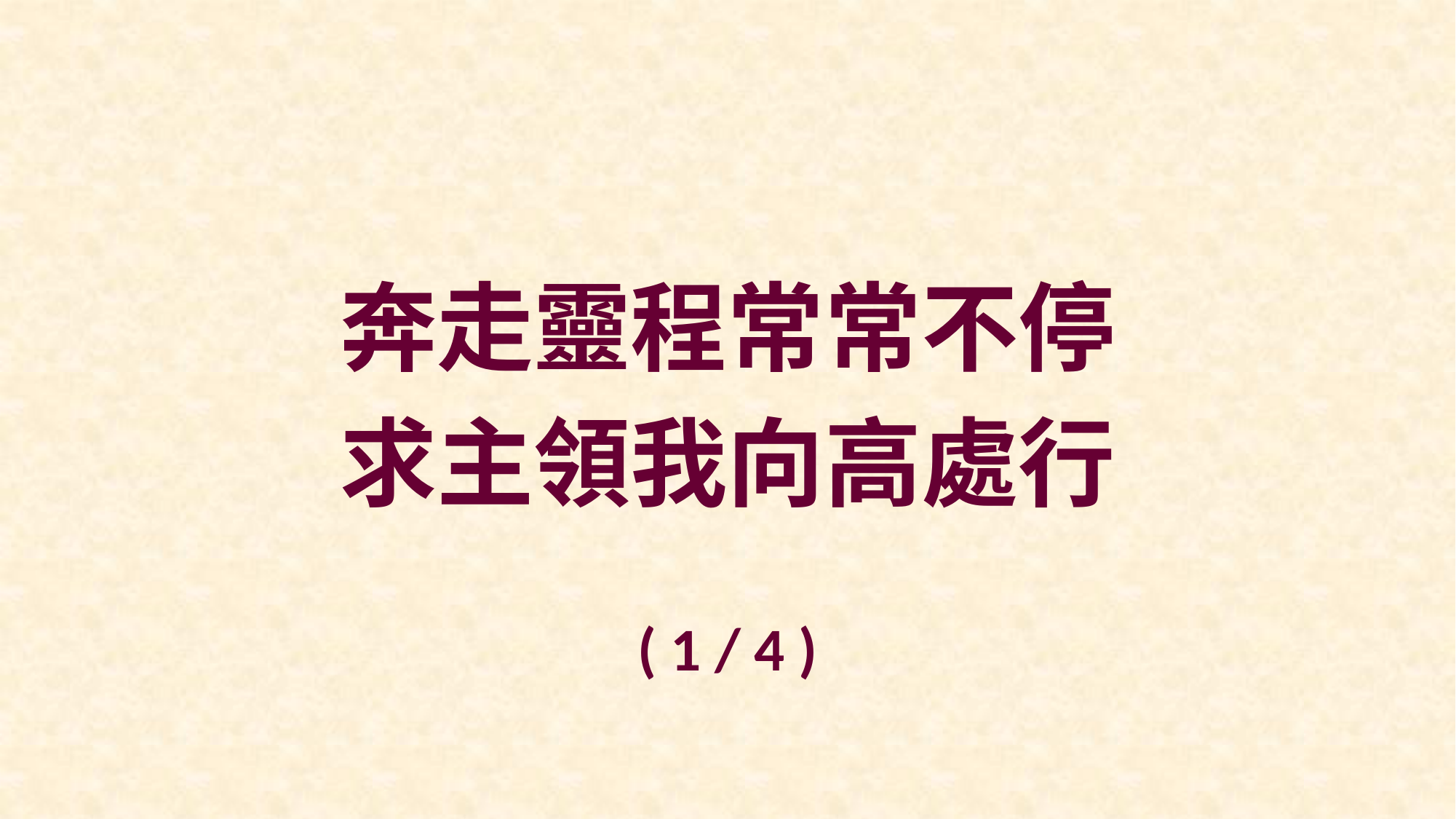

奔走靈程常常不停
求主領我向高處行
( 1 / 4 )